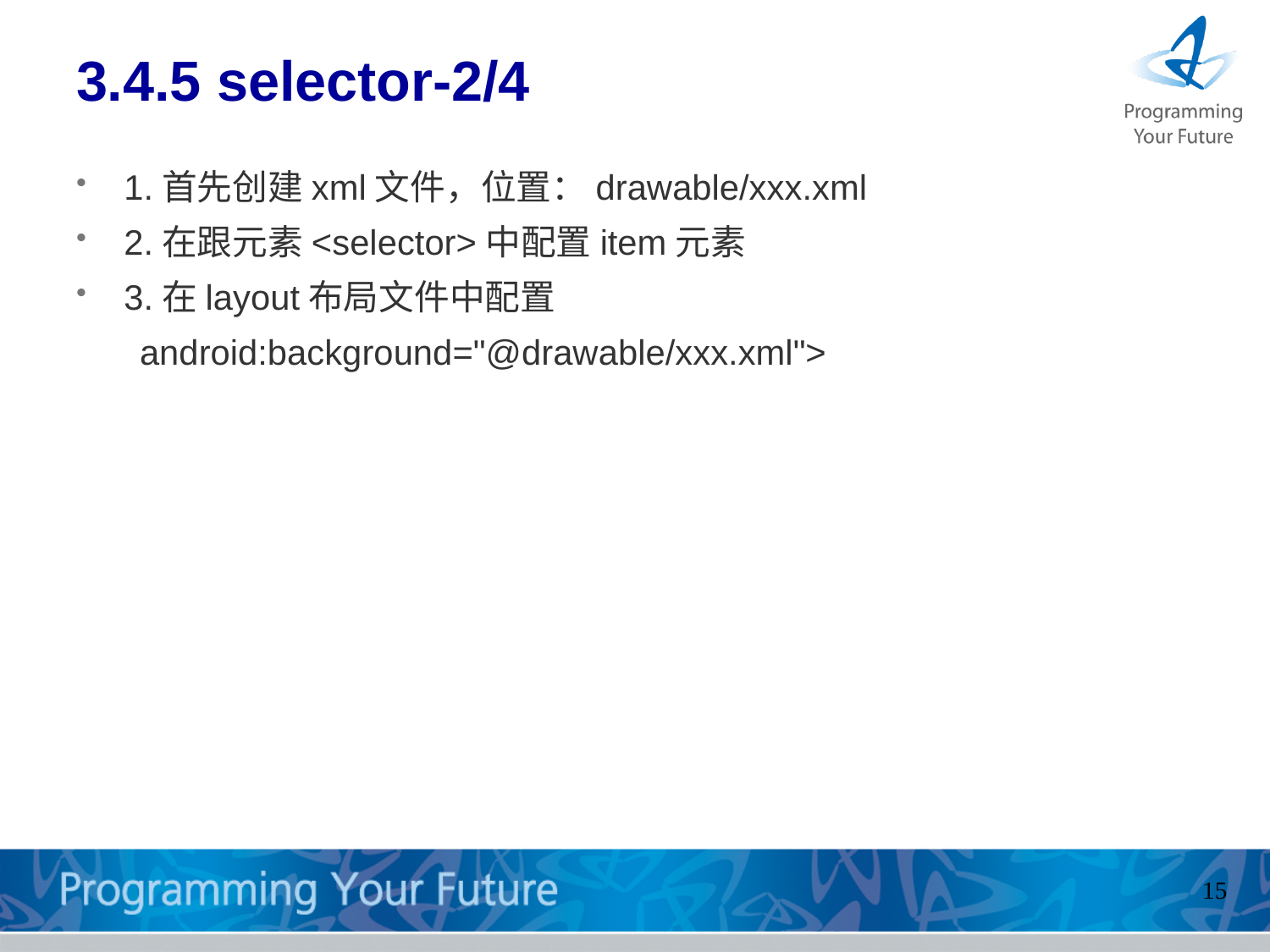

# 3.4.5 selector-2/4
1.首先创建xml文件，位置：drawable/xxx.xml
2.在跟元素<selector>中配置item元素
3.在layout布局文件中配置
android:background="@drawable/xxx.xml">